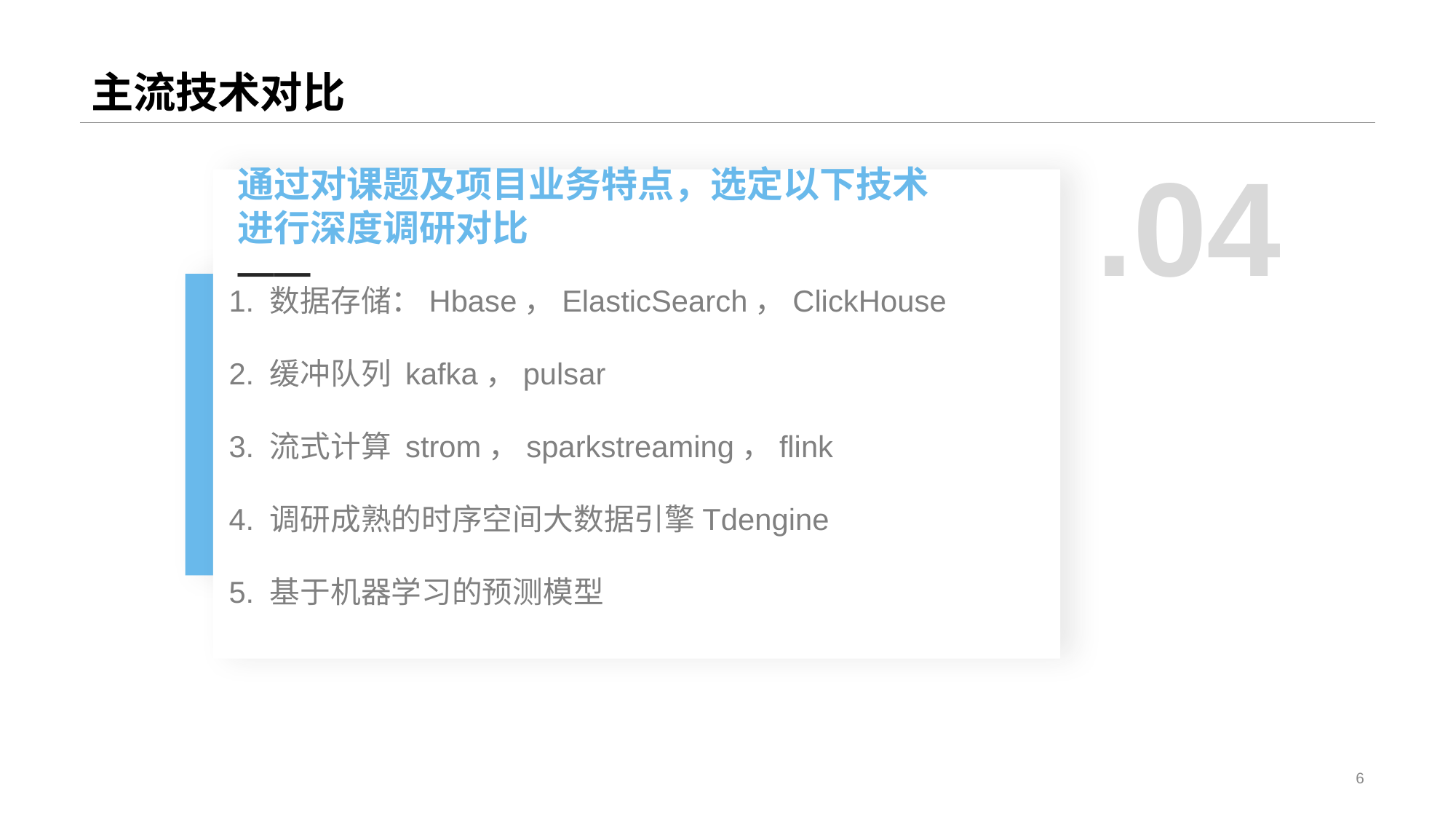

# 主流技术对比
.04

数据存储：Hbase，ElasticSearch，ClickHouse

缓冲队列 kafka，pulsar

流式计算 strom，sparkstreaming，flink

调研成熟的时序空间大数据引擎Tdengine

基于机器学习的预测模型

通过对课题及项目业务特点，选定以下技术进行深度调研对比
——
6